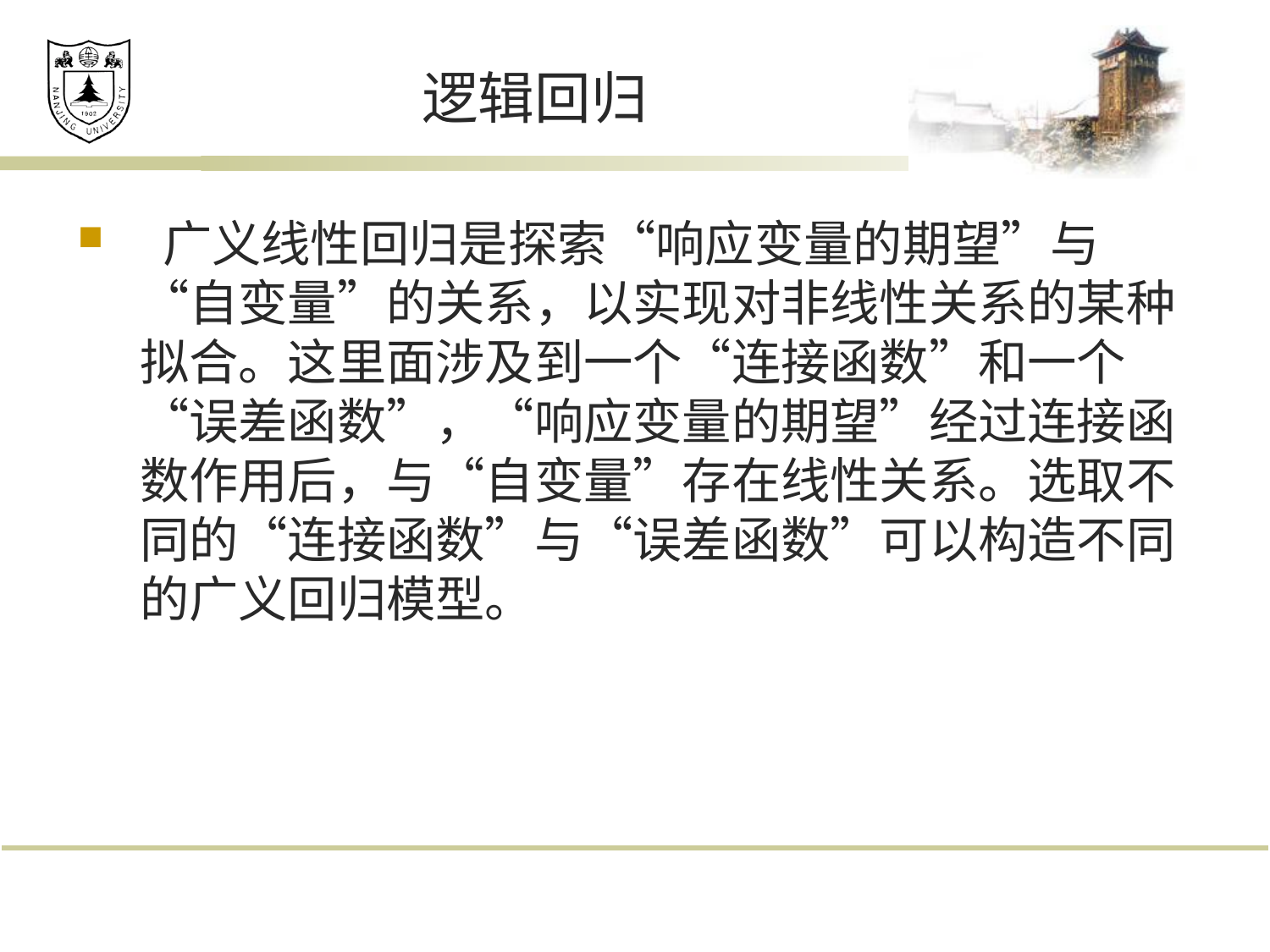

# 逻辑回归
 广义线性回归是探索“响应变量的期望”与“自变量”的关系，以实现对非线性关系的某种拟合。这里面涉及到一个“连接函数”和一个“误差函数”，“响应变量的期望”经过连接函数作用后，与“自变量”存在线性关系。选取不同的“连接函数”与“误差函数”可以构造不同的广义回归模型。